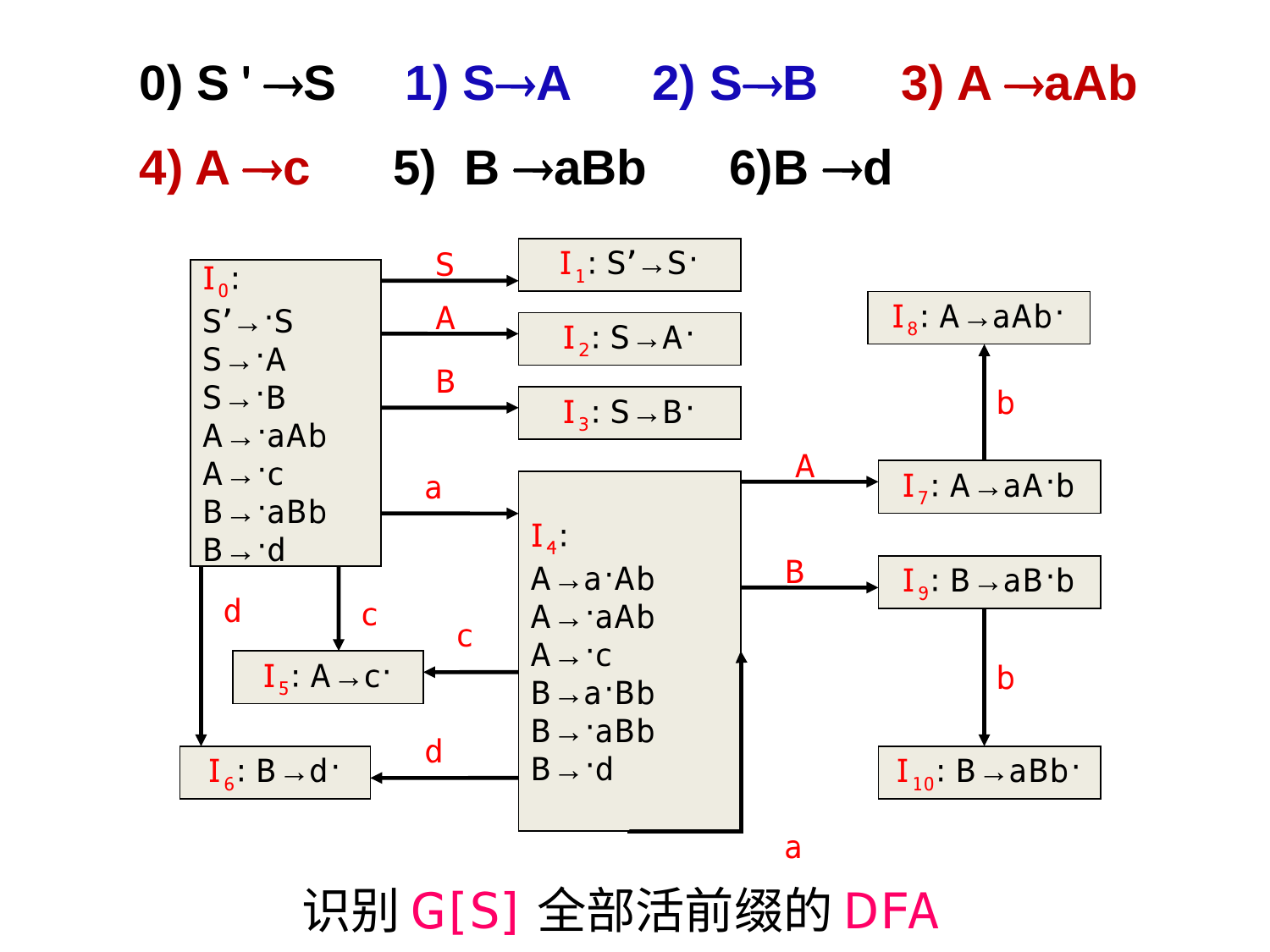

0) S ' →S     1) S→A      2) S→B      3) A →aAb
4) A →c      5)  B →aBb      6)B →d
S
I1: S’→S·
I0:
S’→·S
S→·A
S→·B
A→·aAb
A→·c
B→·aBb
B→·d

A
I8: A→aAb·
I2: S→A·

B
b
I3: S→B·

A
a
I7: A→aA·b
I4:
A→a·Ab
A→·aAb
A→·c
B→a·Bb
B→·aBb
B→·d

B
I9: B→aB·b

d
c

c

I5: A→c·
b

d
I6: B→d·
I10: B→aBb·

a
识别G[S]全部活前缀的DFA
47